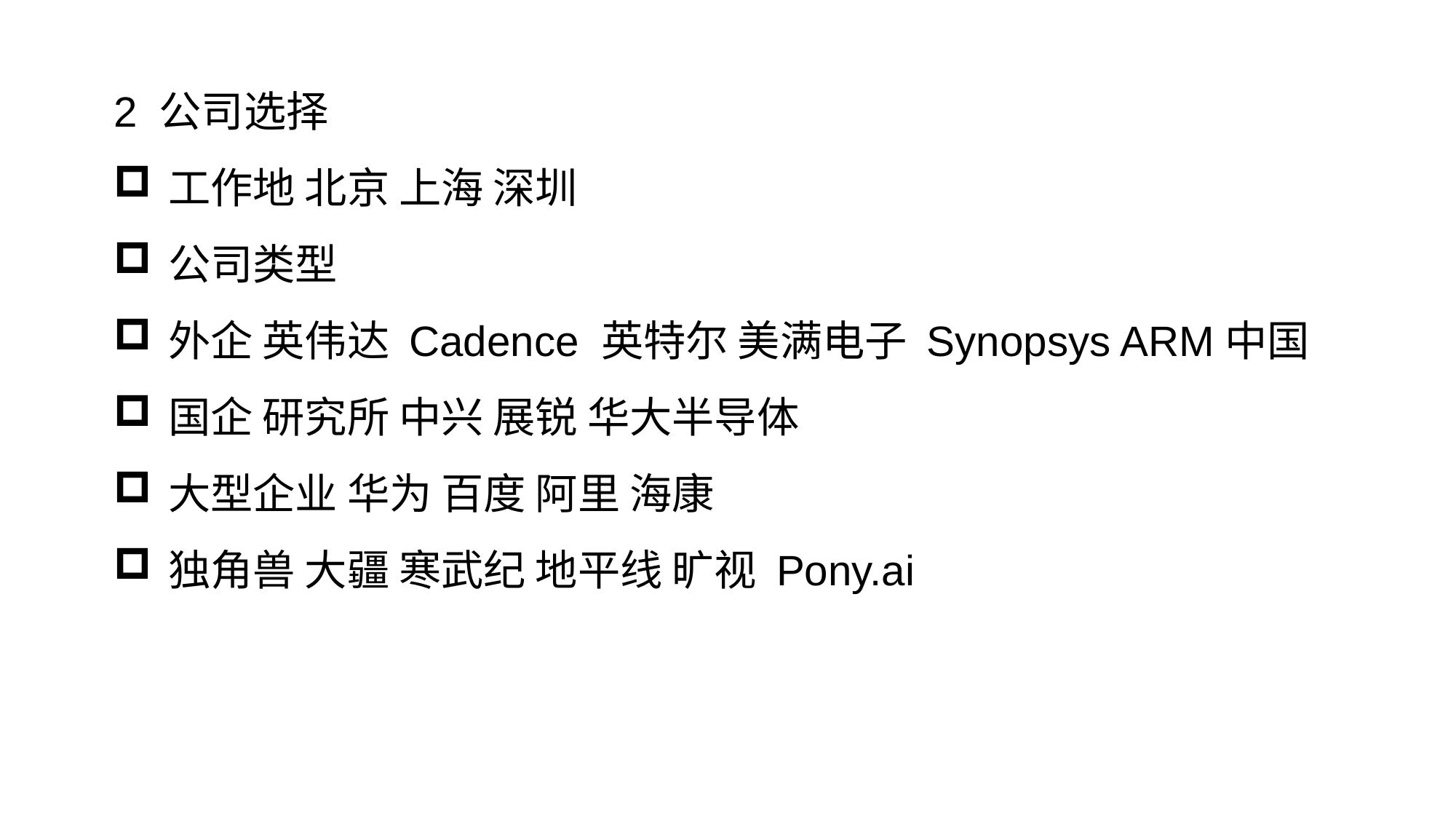

2 公司选择
工作地 北京 上海 深圳
公司类型
外企 英伟达 Cadence 英特尔 美满电子 Synopsys ARM中国
国企 研究所 中兴 展锐 华大半导体
大型企业 华为 百度 阿里 海康
独角兽 大疆 寒武纪 地平线 旷视 Pony.ai